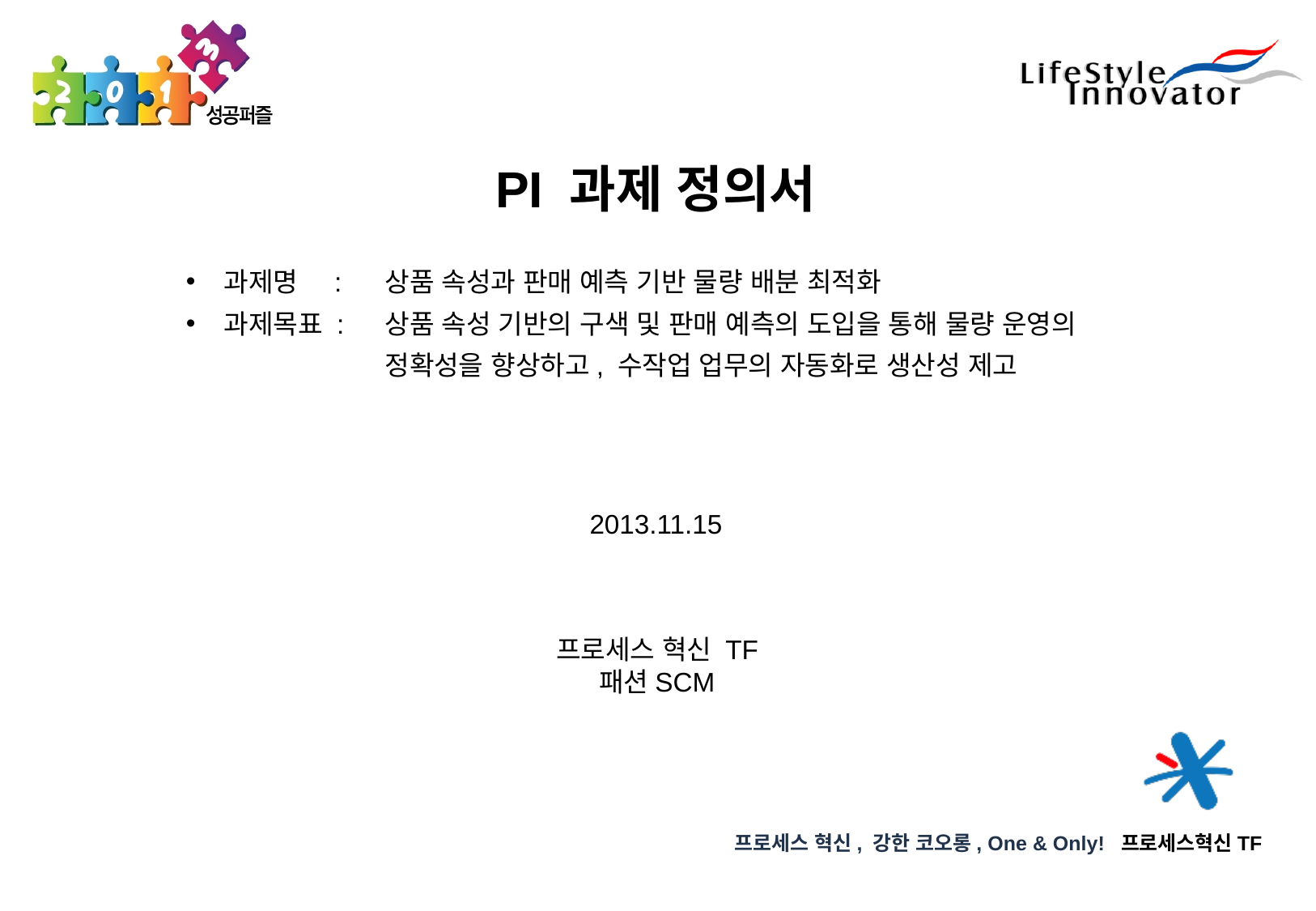

PI 과제 정의서
과제명    :
과제목표 :
상품 속성과 판매 예측 기반 물량 배분 최적화
상품 속성 기반의 구색 및 판매 예측의 도입을 통해 물량 운영의 정확성을 향상하고, 수작업 업무의 자동화로 생산성 제고
2013.11.15
프로세스 혁신 TF
패션SCM